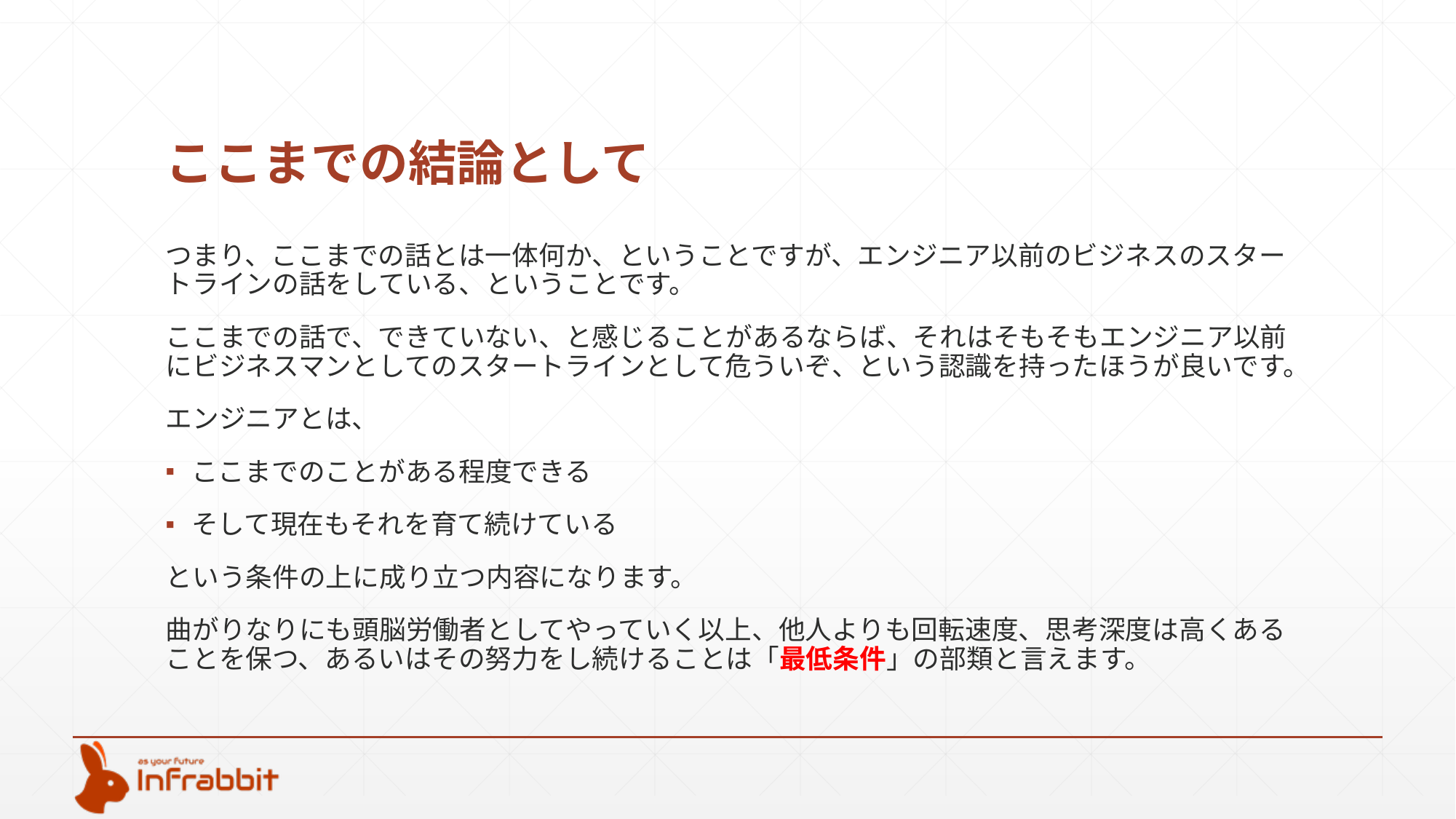

# ここまでの結論として
つまり、ここまでの話とは一体何か、ということですが、エンジニア以前のビジネスのスタートラインの話をしている、ということです。
ここまでの話で、できていない、と感じることがあるならば、それはそもそもエンジニア以前にビジネスマンとしてのスタートラインとして危ういぞ、という認識を持ったほうが良いです。
エンジニアとは、
ここまでのことがある程度できる
そして現在もそれを育て続けている
という条件の上に成り立つ内容になります。
曲がりなりにも頭脳労働者としてやっていく以上、他人よりも回転速度、思考深度は高くあることを保つ、あるいはその努力をし続けることは「最低条件」の部類と言えます。